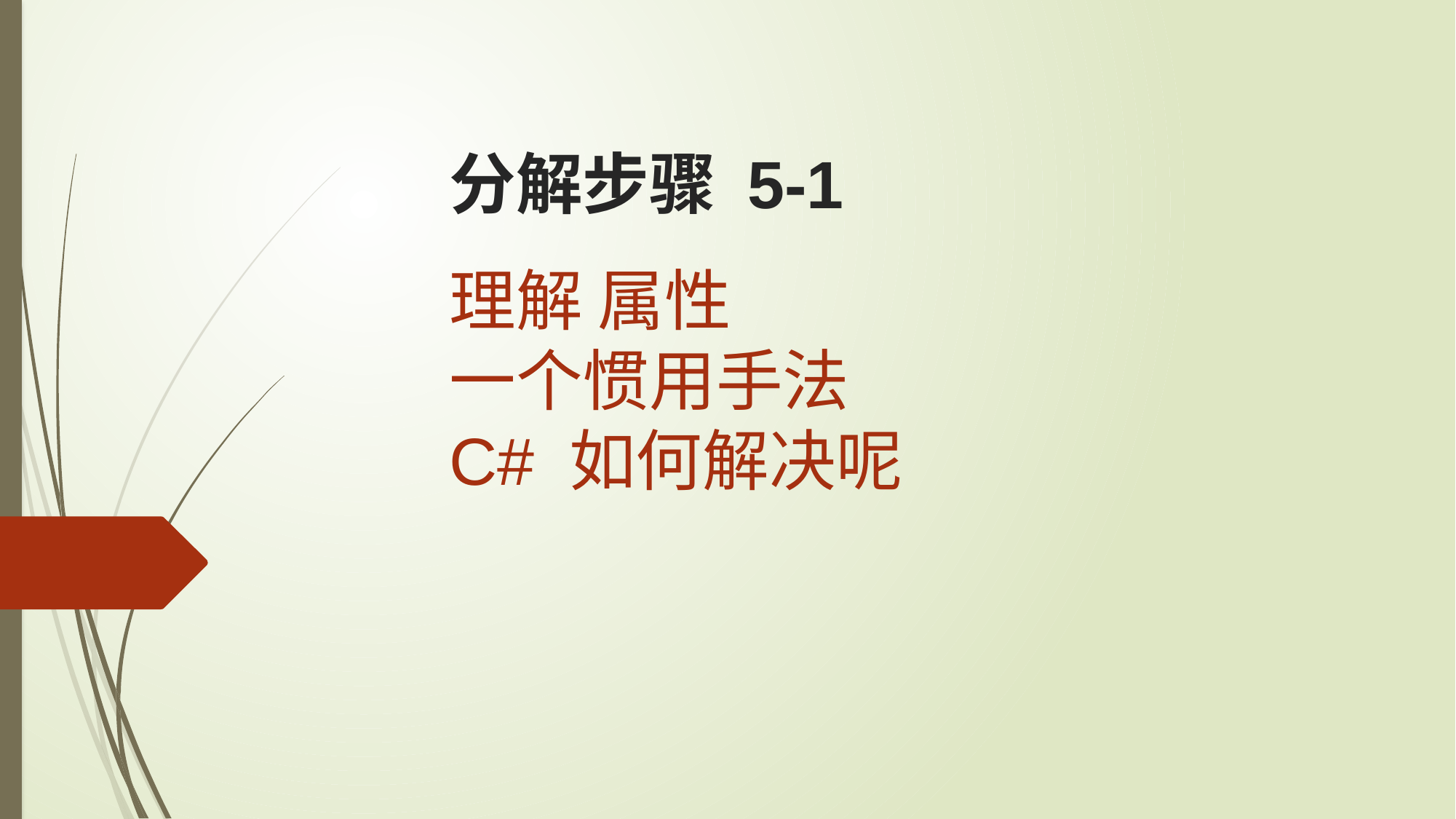

分解步骤 5-1

理解 属性
一个惯用手法
C# 如何解决呢